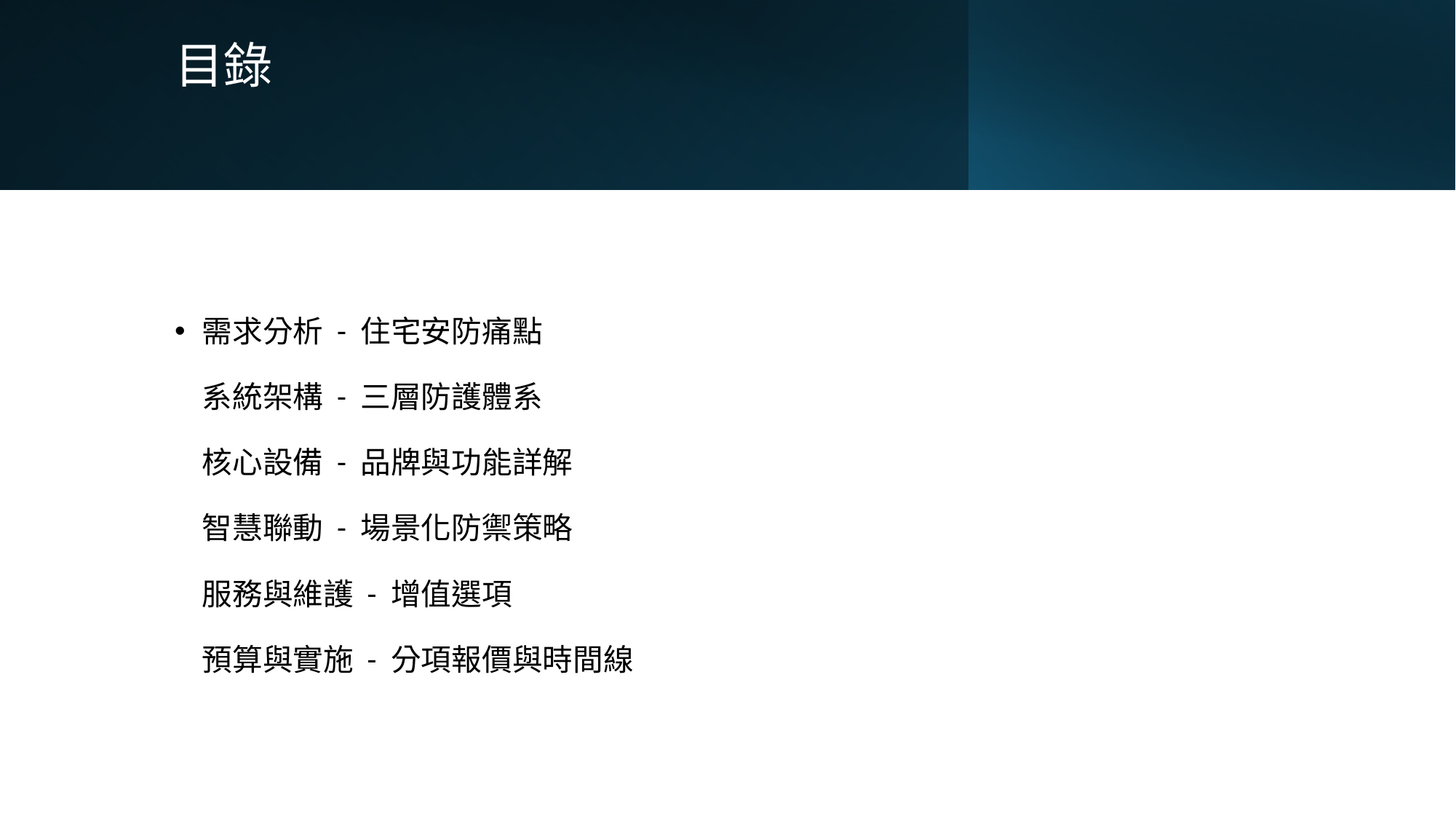

# 目錄
需求分析 - 住宅安防痛點
系統架構 - 三層防護體系
核心設備 - 品牌與功能詳解
智慧聯動 - 場景化防禦策略
服務與維護 - 增值選項
預算與實施 - 分項報價與時間線